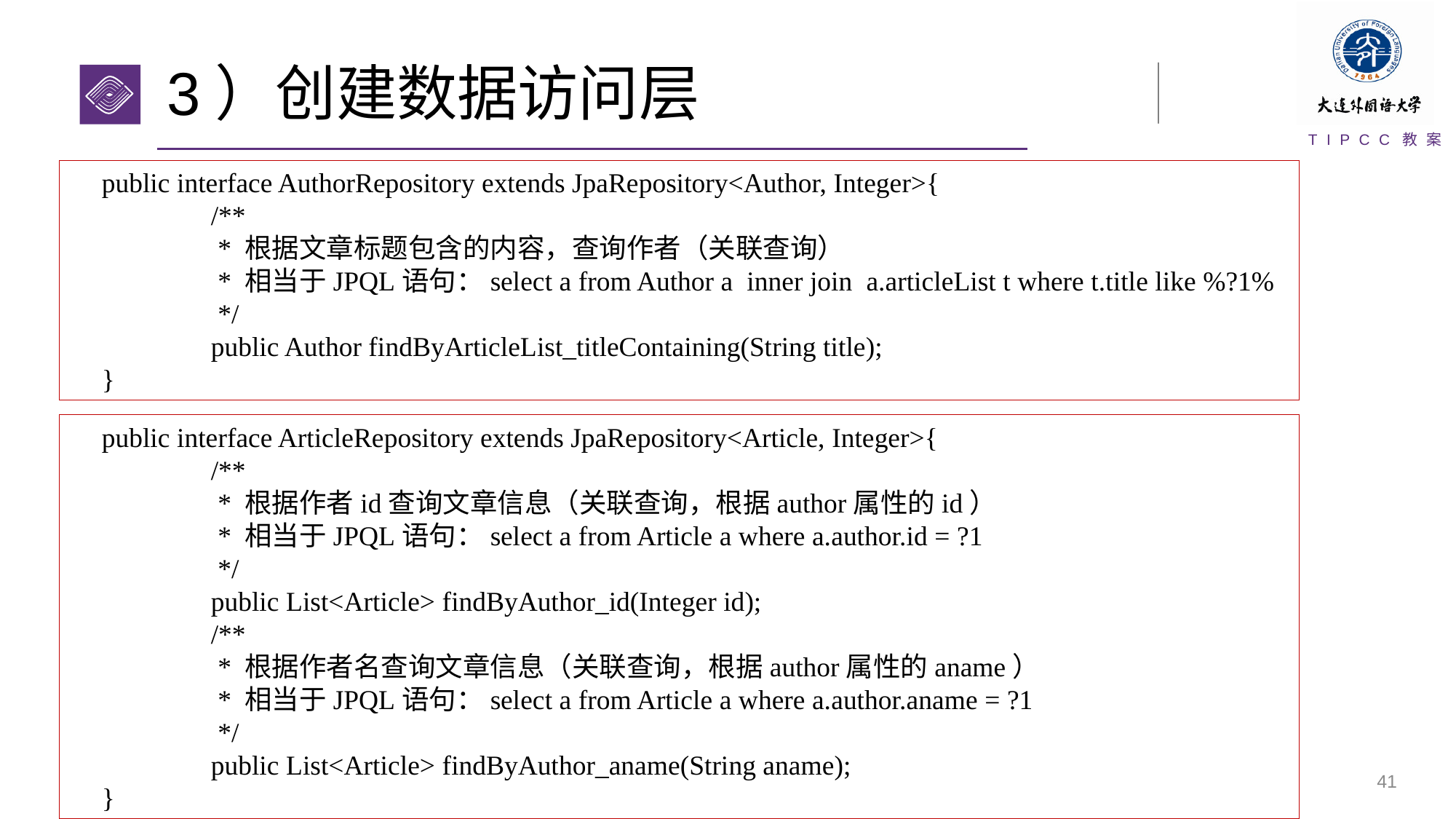

# 3）创建数据访问层
public interface AuthorRepository extends JpaRepository<Author, Integer>{
	/**
	 * 根据文章标题包含的内容，查询作者（关联查询）
	 * 相当于JPQL语句：select a from Author a  inner join  a.articleList t where t.title like %?1%
	 */
	public Author findByArticleList_titleContaining(String title);
}
public interface ArticleRepository extends JpaRepository<Article, Integer>{
	/**
	 * 根据作者id查询文章信息（关联查询，根据author属性的id）
	 * 相当于JPQL语句：select a from Article a where a.author.id = ?1
	 */
	public List<Article> findByAuthor_id(Integer id);
	/**
	 * 根据作者名查询文章信息（关联查询，根据author属性的aname）
	 * 相当于JPQL语句：select a from Article a where a.author.aname = ?1
	 */
	public List<Article> findByAuthor_aname(String aname);
}
41